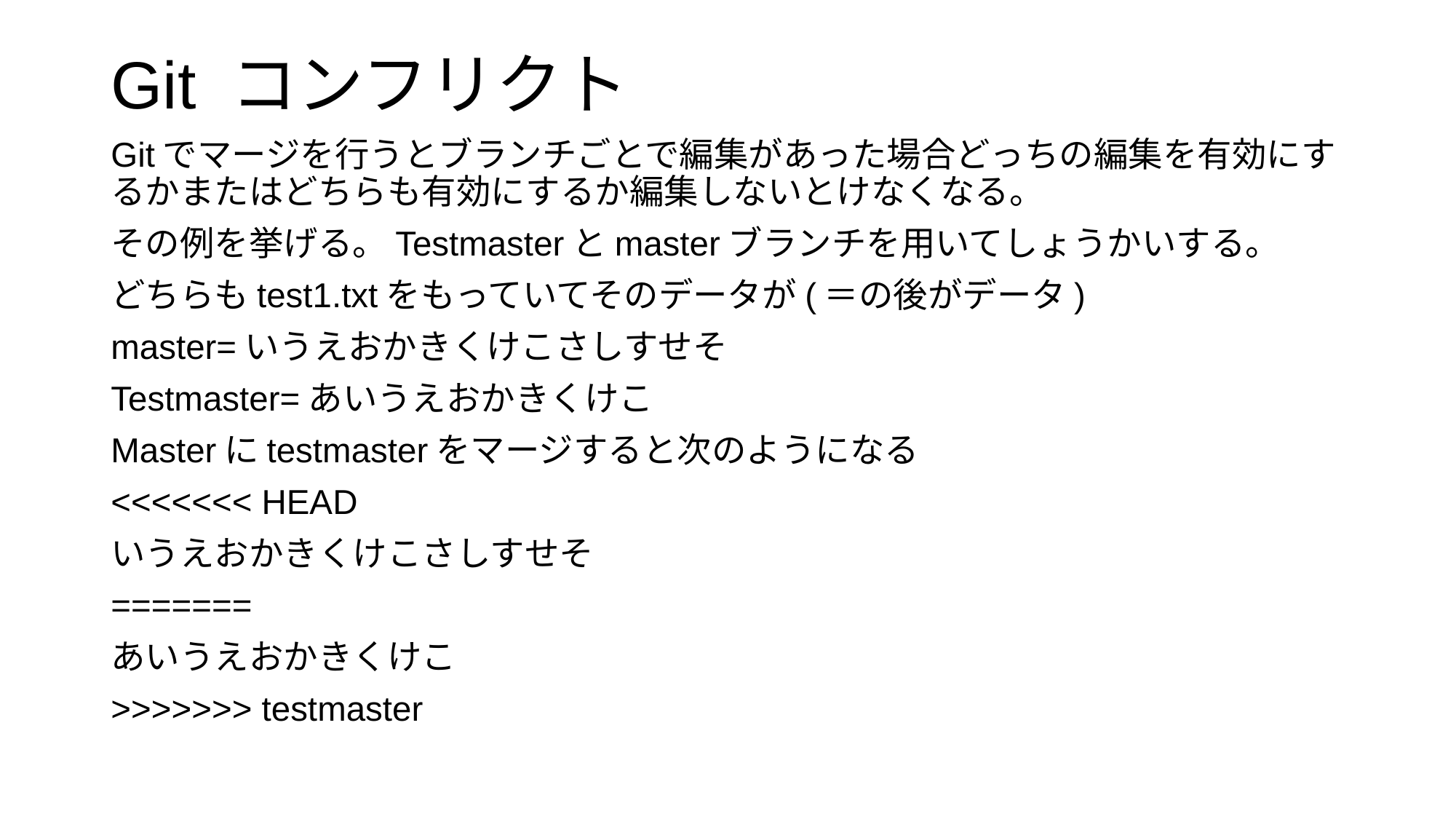

# Git コンフリクト
Gitでマージを行うとブランチごとで編集があった場合どっちの編集を有効にするかまたはどちらも有効にするか編集しないとけなくなる。
その例を挙げる。Testmasterとmasterブランチを用いてしょうかいする。
どちらもtest1.txtをもっていてそのデータが(＝の後がデータ)
master=いうえおかきくけこさしすせそ
Testmaster=あいうえおかきくけこ
Masterにtestmasterをマージすると次のようになる
<<<<<<< HEAD
いうえおかきくけこさしすせそ
=======
あいうえおかきくけこ
>>>>>>> testmaster